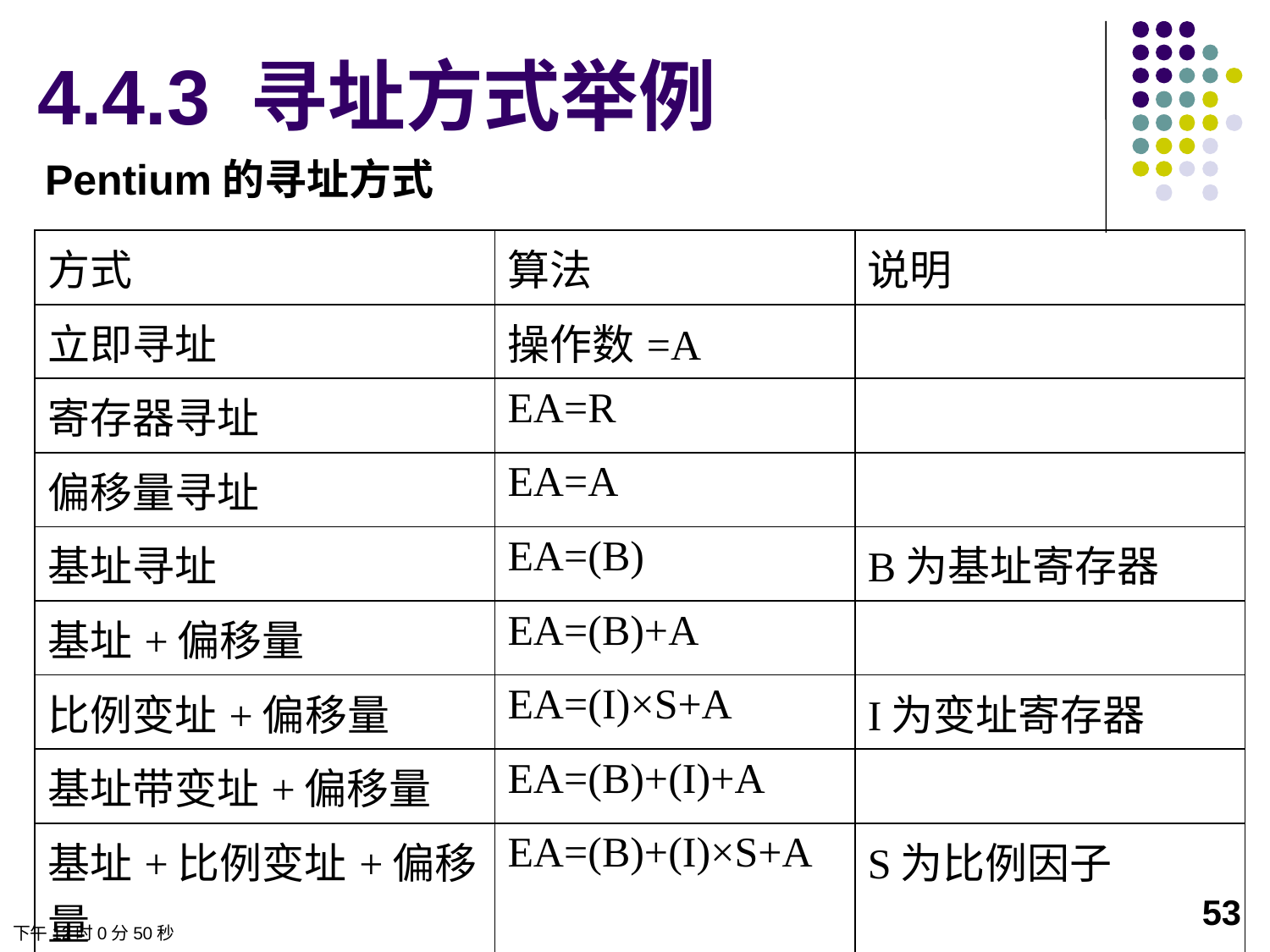

# 4.4.3 寻址方式举例
Pentium的寻址方式
| 方式 | 算法 | 说明 |
| --- | --- | --- |
| 立即寻址 | 操作数=A |  |
| 寄存器寻址 | EA=R |  |
| 偏移量寻址 | EA=A |  |
| 基址寻址 | EA=(B) | B为基址寄存器 |
| 基址+偏移量 | EA=(B)+A |  |
| 比例变址+偏移量 | EA=(I)×S+A | I为变址寄存器 |
| 基址带变址+偏移量 | EA=(B)+(I)+A |  |
| 基址+比例变址+偏移量 | EA=(B)+(I)×S+A | S为比例因子 |
| 相对寻址 | EA=(PC)+A |  |
53
下午12时0分50秒